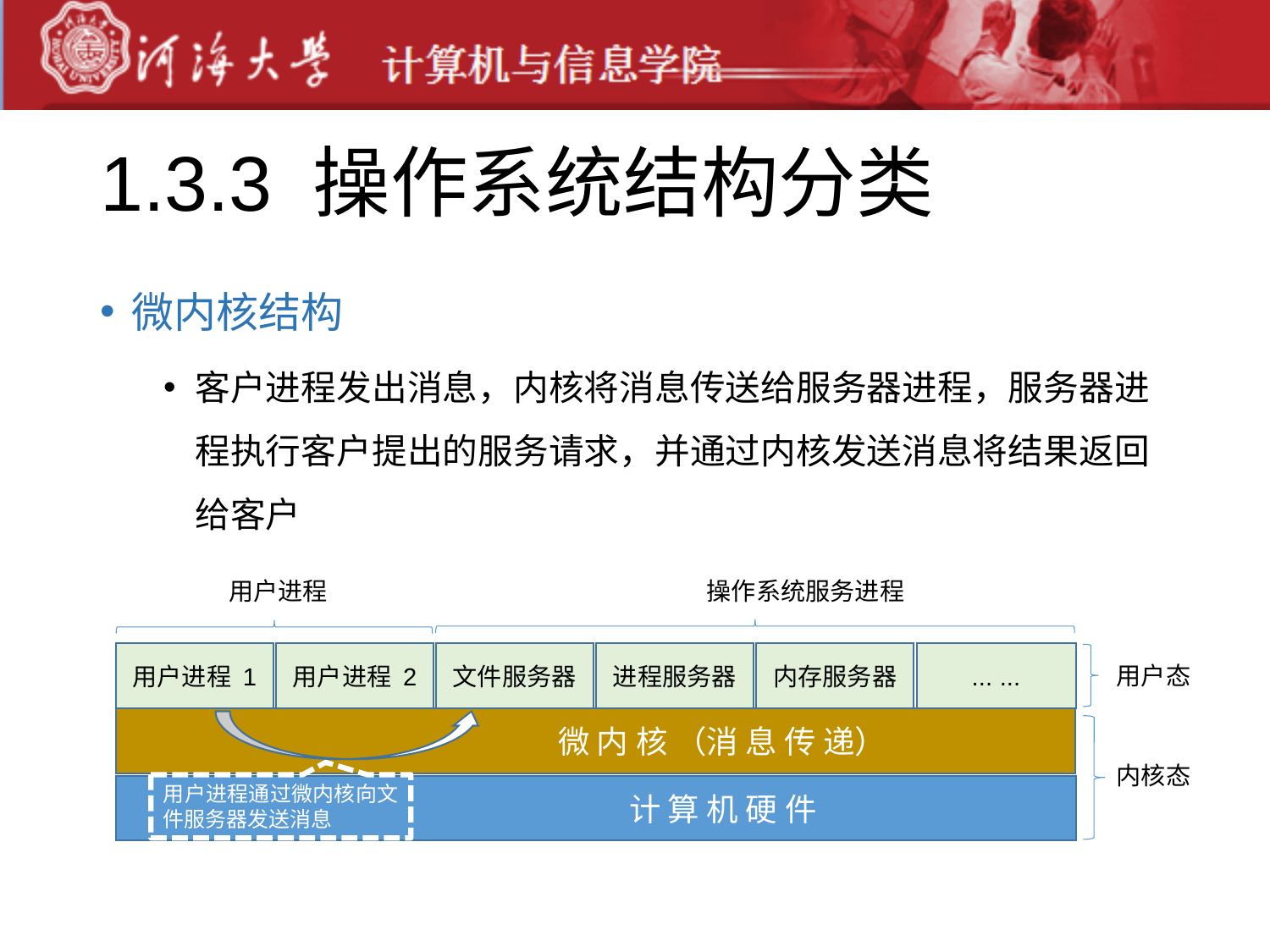

# 1.3.3 操作系统结构分类
微内核结构
客户进程发出消息，内核将消息传送给服务器进程，服务器进程执行客户提出的服务请求，并通过内核发送消息将结果返回给客户

用户进程
操作系统服务进程
用户进程 1
用户进程 2
文件服务器
进程服务器
内存服务器
... ...

用户态
		微 内 核 （消 息 传 递）

内核态
用户进程通过微内核向文件服务器发送消息
		计 算 机 硬 件